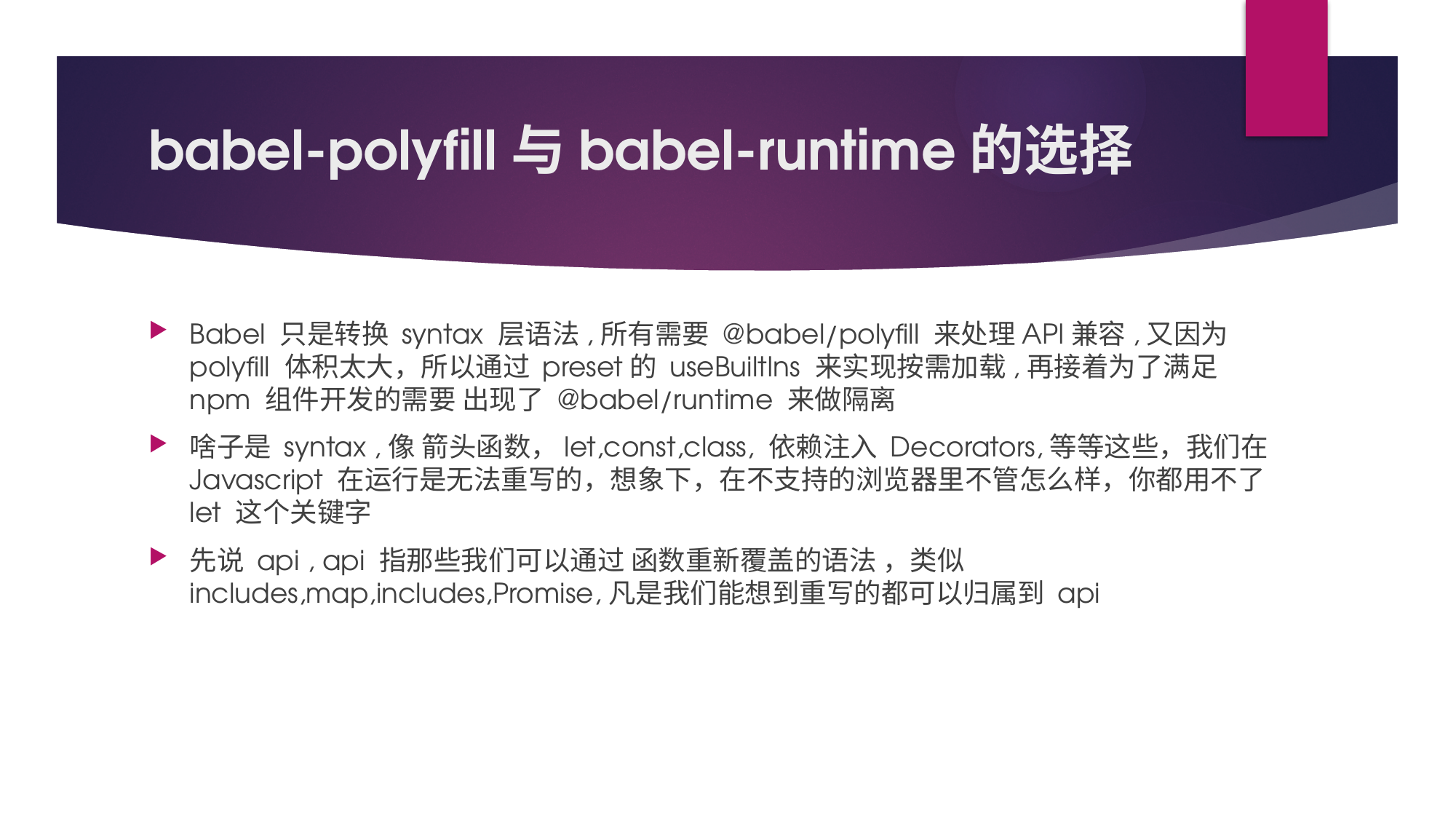

# babel-polyfill与babel-runtime的选择
Babel 只是转换 syntax 层语法,所有需要 @babel/polyfill 来处理API兼容,又因为 polyfill 体积太大，所以通过 preset的 useBuiltIns 来实现按需加载,再接着为了满足 npm 组件开发的需要 出现了 @babel/runtime 来做隔离
啥子是 syntax ,像 箭头函数，let,const,class, 依赖注入 Decorators,等等这些，我们在 Javascript 在运行是无法重写的，想象下，在不支持的浏览器里不管怎么样，你都用不了 let 这个关键字
先说 api , api 指那些我们可以通过 函数重新覆盖的语法 ，类似 includes,map,includes,Promise,凡是我们能想到重写的都可以归属到 api